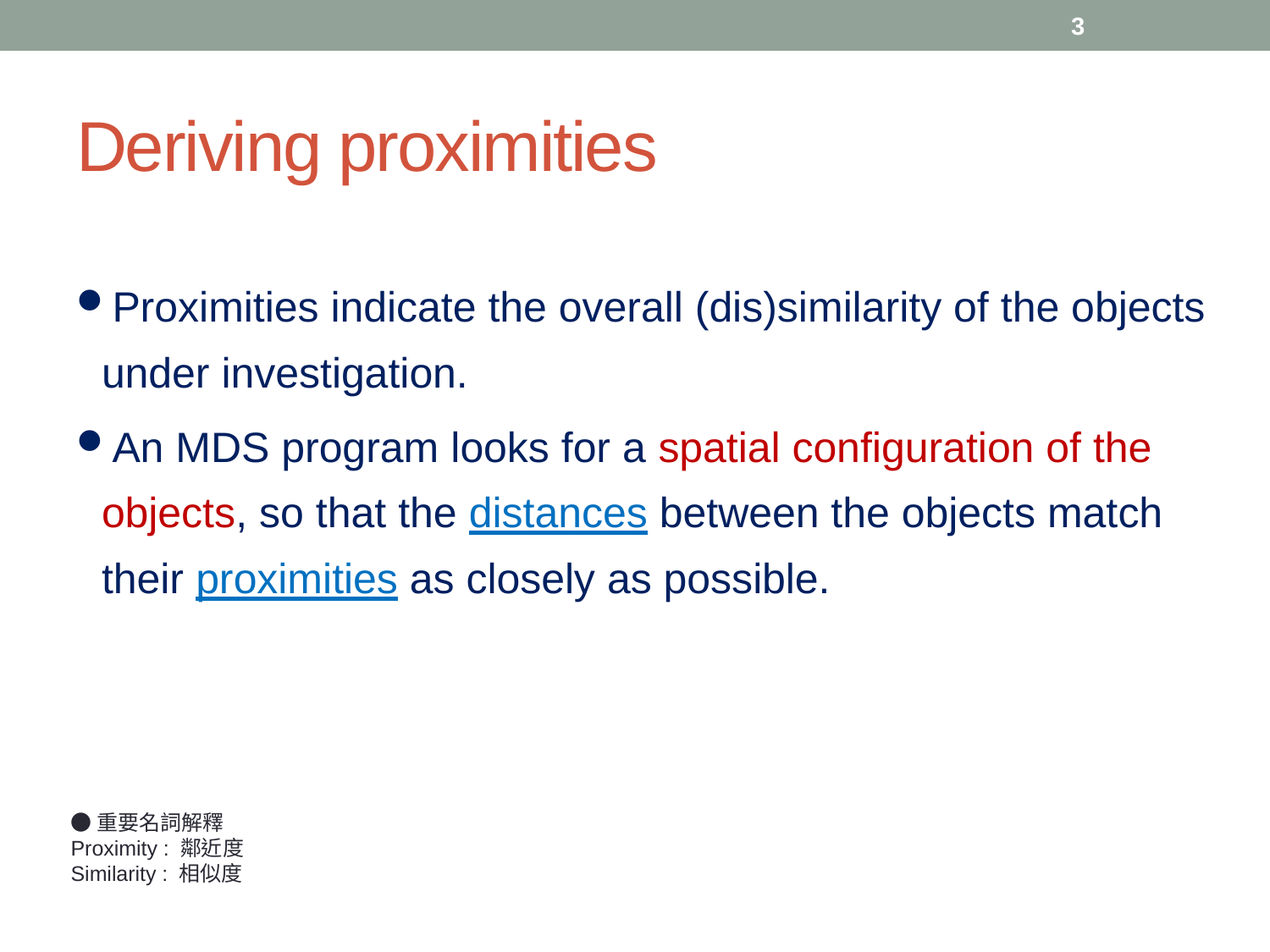

3
# Deriving proximities
Proximities indicate the overall (dis)similarity of the objects under investigation.
An MDS program looks for a spatial conﬁguration of the objects, so that the distances between the objects match their proximities as closely as possible.
●重要名詞解釋
Proximity : 鄰近度
Similarity : 相似度